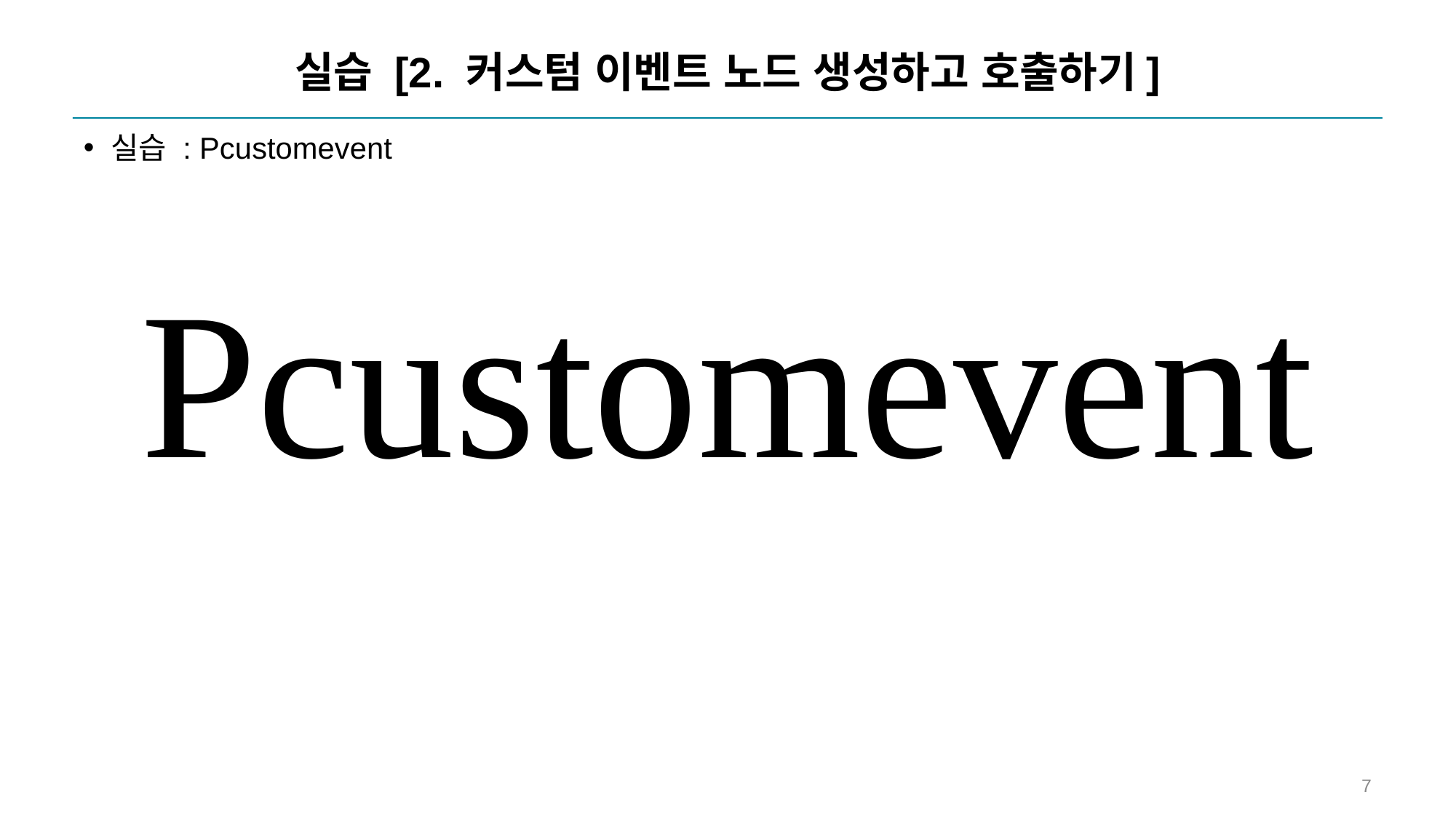

# 실습 [2. 커스텀 이벤트 노드 생성하고 호출하기]
실습 : Pcustomevent

Pcustomevent
7